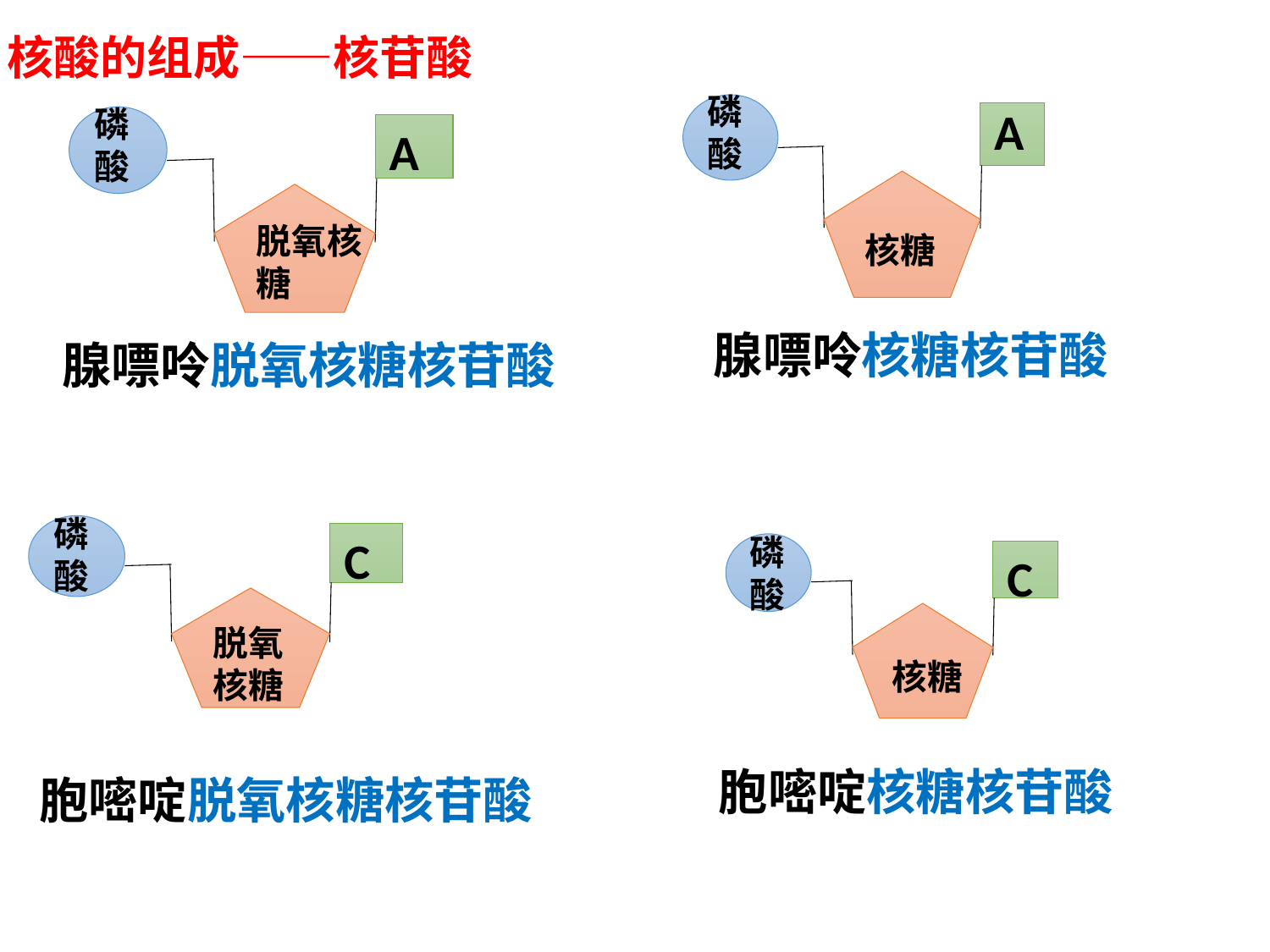

# 核酸的组成——核苷酸
磷酸
A

核糖

磷酸
A

脱氧核糖

腺嘌呤核糖核苷酸
腺嘌呤脱氧核糖核苷酸
磷酸
C

脱氧核糖

磷酸
C

核糖

胞嘧啶核糖核苷酸
胞嘧啶脱氧核糖核苷酸